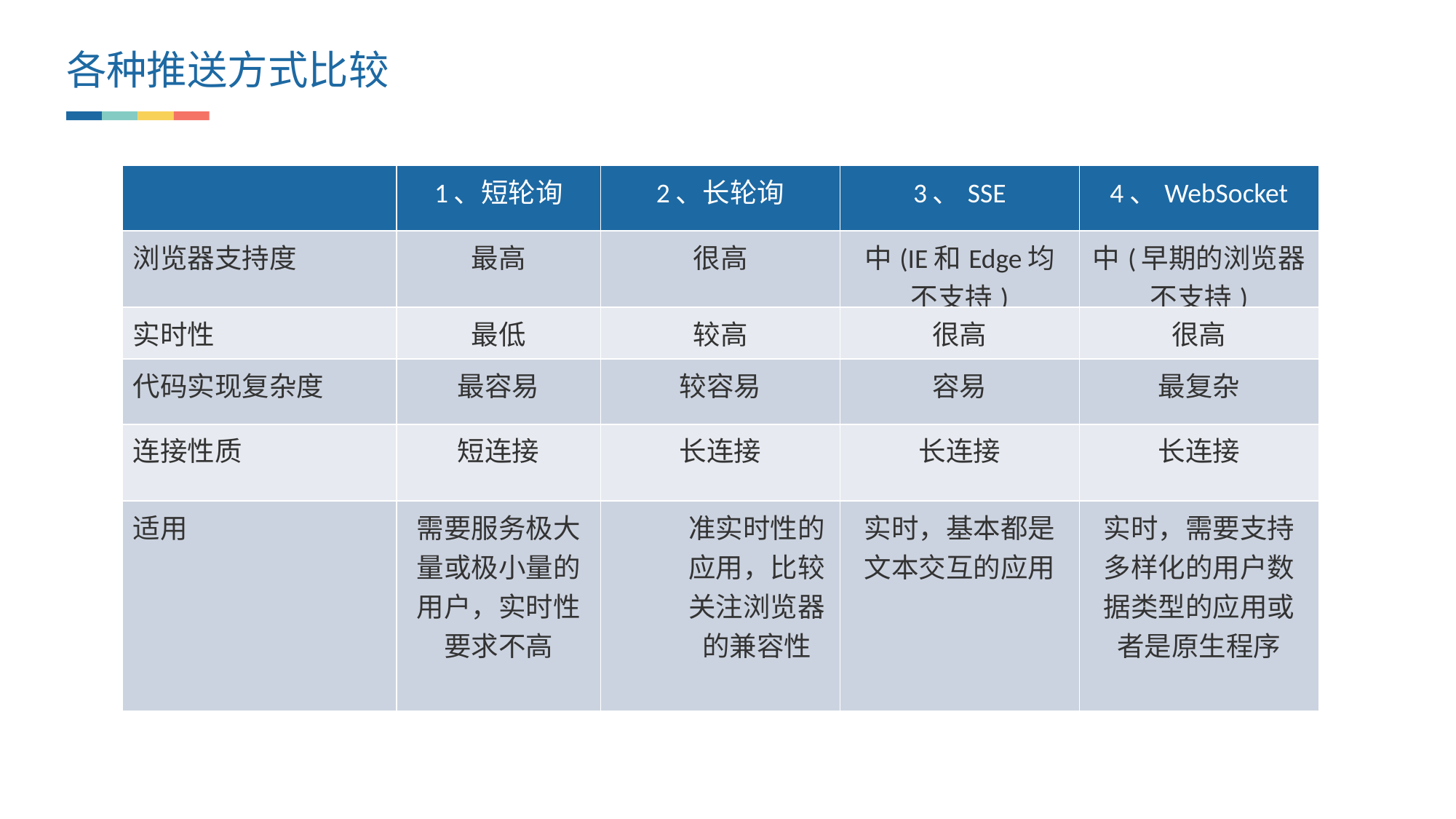

各种推送方式比较

|  | 1、短轮询 | 2、长轮询 | 3、SSE | 4、WebSocket |
| --- | --- | --- | --- | --- |
| 浏览器支持度 | 最高 | 很高 | 中(IE和Edge均不支持) | 中(早期的浏览器不支持) |
| 实时性 | 最低 | 较高 | 很高 | 很高 |
| 代码实现复杂度 | 最容易 | 较容易 | 容易 | 最复杂 |
| 连接性质 | 短连接 | 长连接 | 长连接 | 长连接 |
| 适用 | 需要服务极大量或极小量的用户，实时性要求不高 | 准实时性的应用，比较关注浏览器的兼容性 | 实时，基本都是文本交互的应用 | 实时，需要支持多样化的用户数据类型的应用或者是原生程序 |